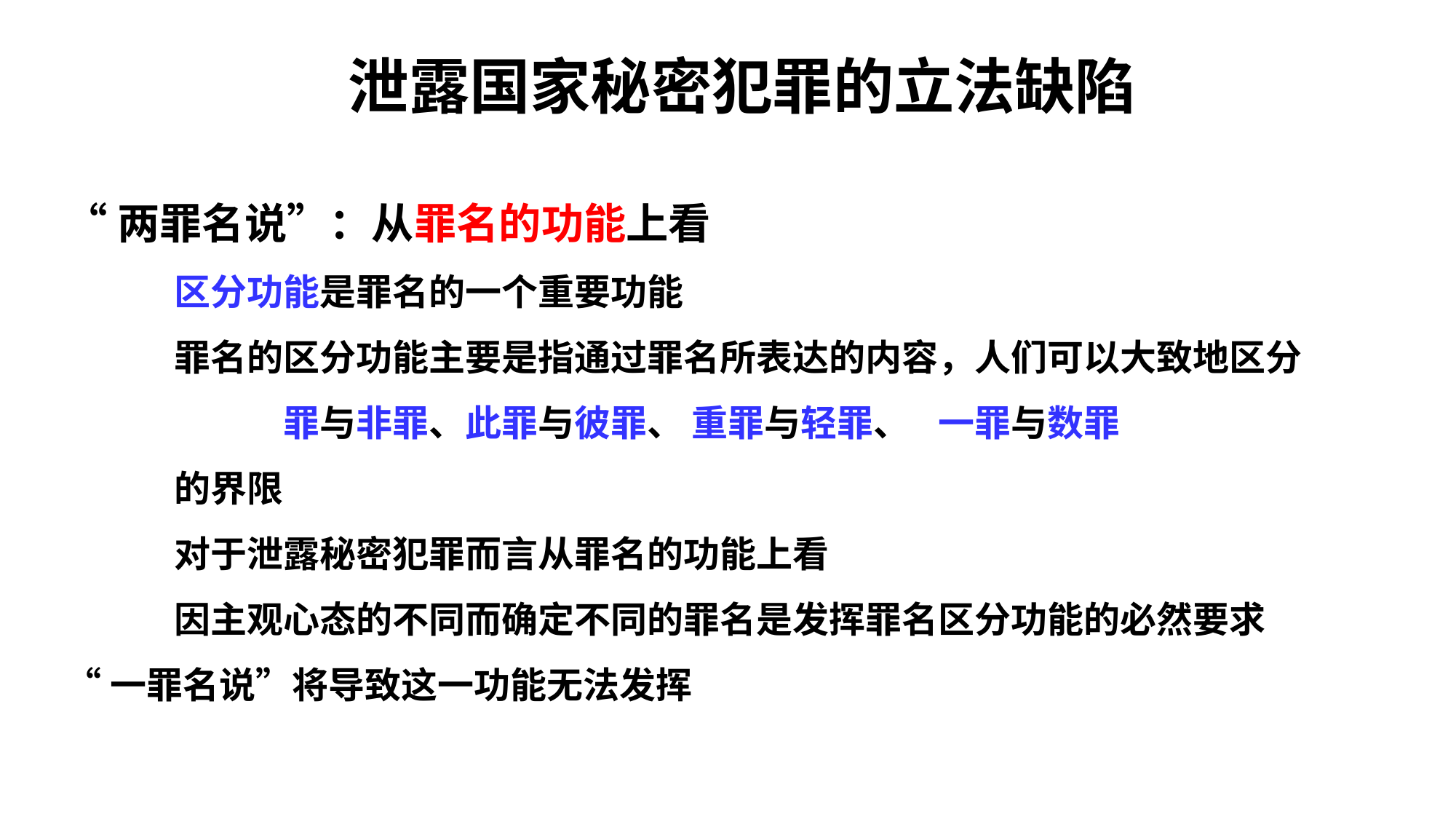

# 泄露国家秘密犯罪的立法缺陷
“两罪名说”：从罪名的功能上看
	区分功能是罪名的一个重要功能
	罪名的区分功能主要是指通过罪名所表达的内容，人们可以大致地区分
		罪与非罪、此罪与彼罪、 重罪与轻罪、	一罪与数罪
	的界限
	对于泄露秘密犯罪而言从罪名的功能上看
	因主观心态的不同而确定不同的罪名是发挥罪名区分功能的必然要求
“一罪名说”将导致这一功能无法发挥